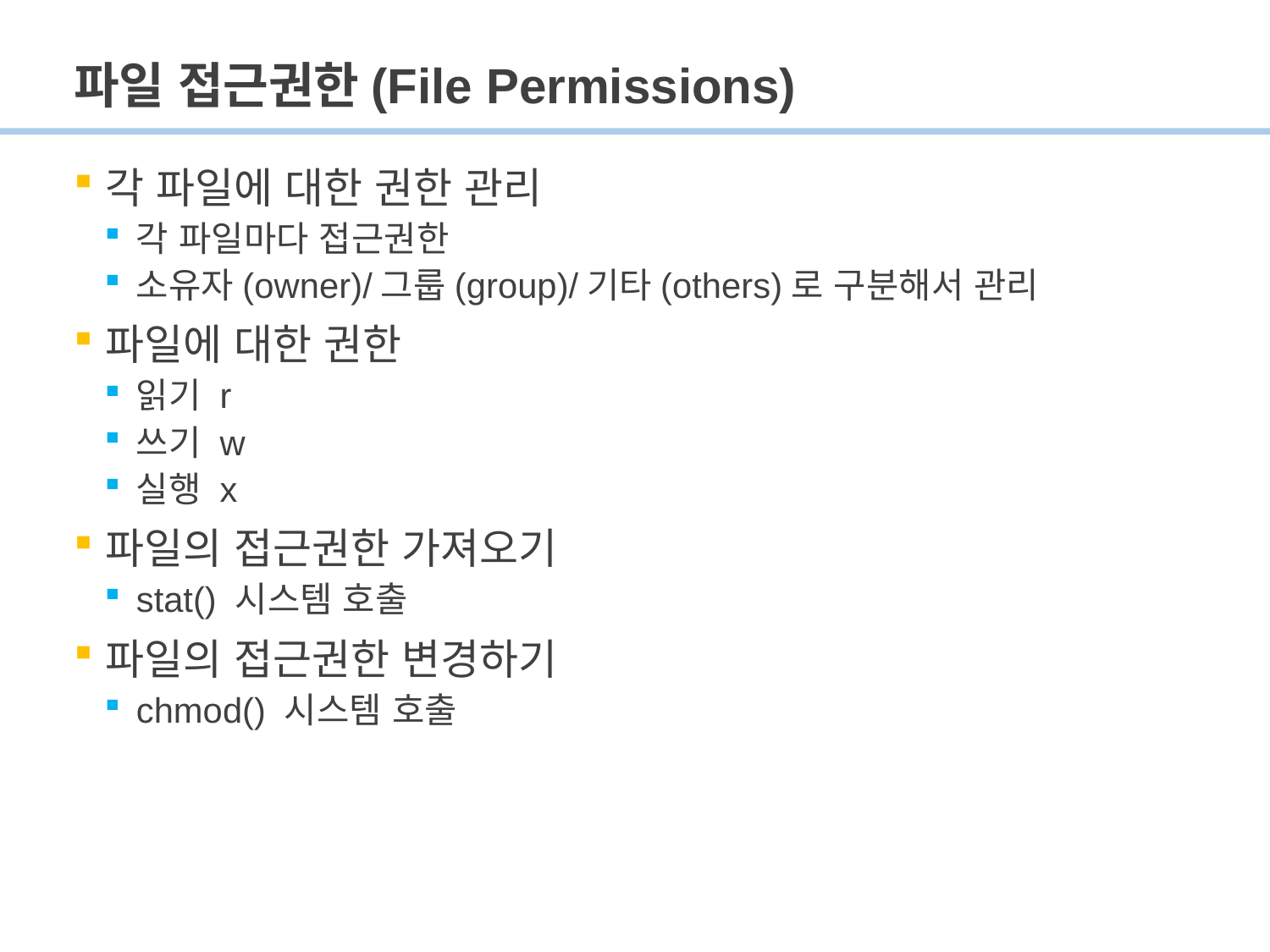

# 파일 접근권한(File Permissions)
각 파일에 대한 권한 관리
각 파일마다 접근권한
소유자(owner)/그룹(group)/기타(others)로 구분해서 관리
파일에 대한 권한
읽기 r
쓰기 w
실행 x
파일의 접근권한 가져오기
stat() 시스템 호출
파일의 접근권한 변경하기
chmod() 시스템 호출